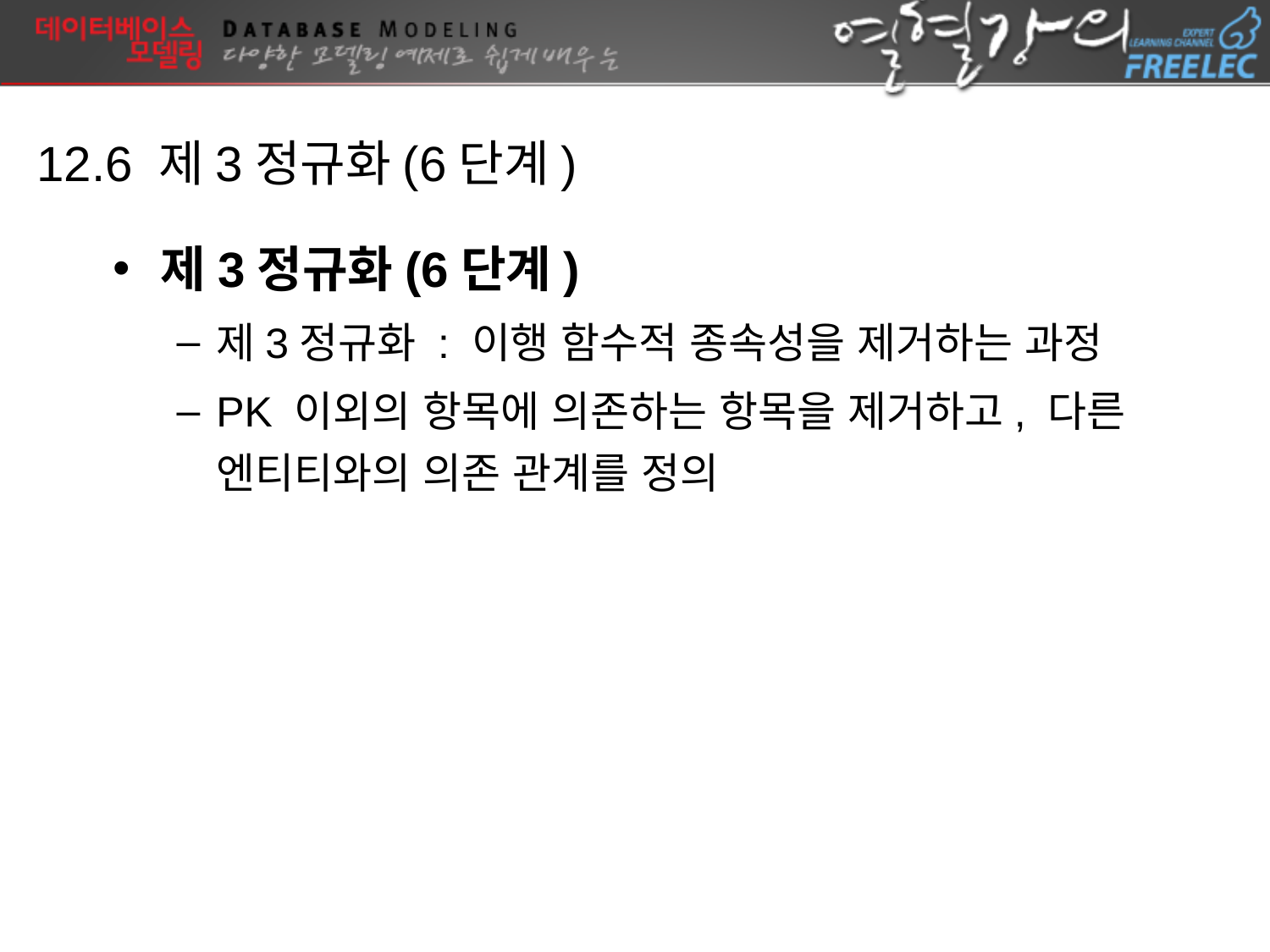

12.6 제3정규화(6단계)
제3정규화(6단계)
제3정규화 : 이행 함수적 종속성을 제거하는 과정
PK 이외의 항목에 의존하는 항목을 제거하고, 다른 엔티티와의 의존 관계를 정의